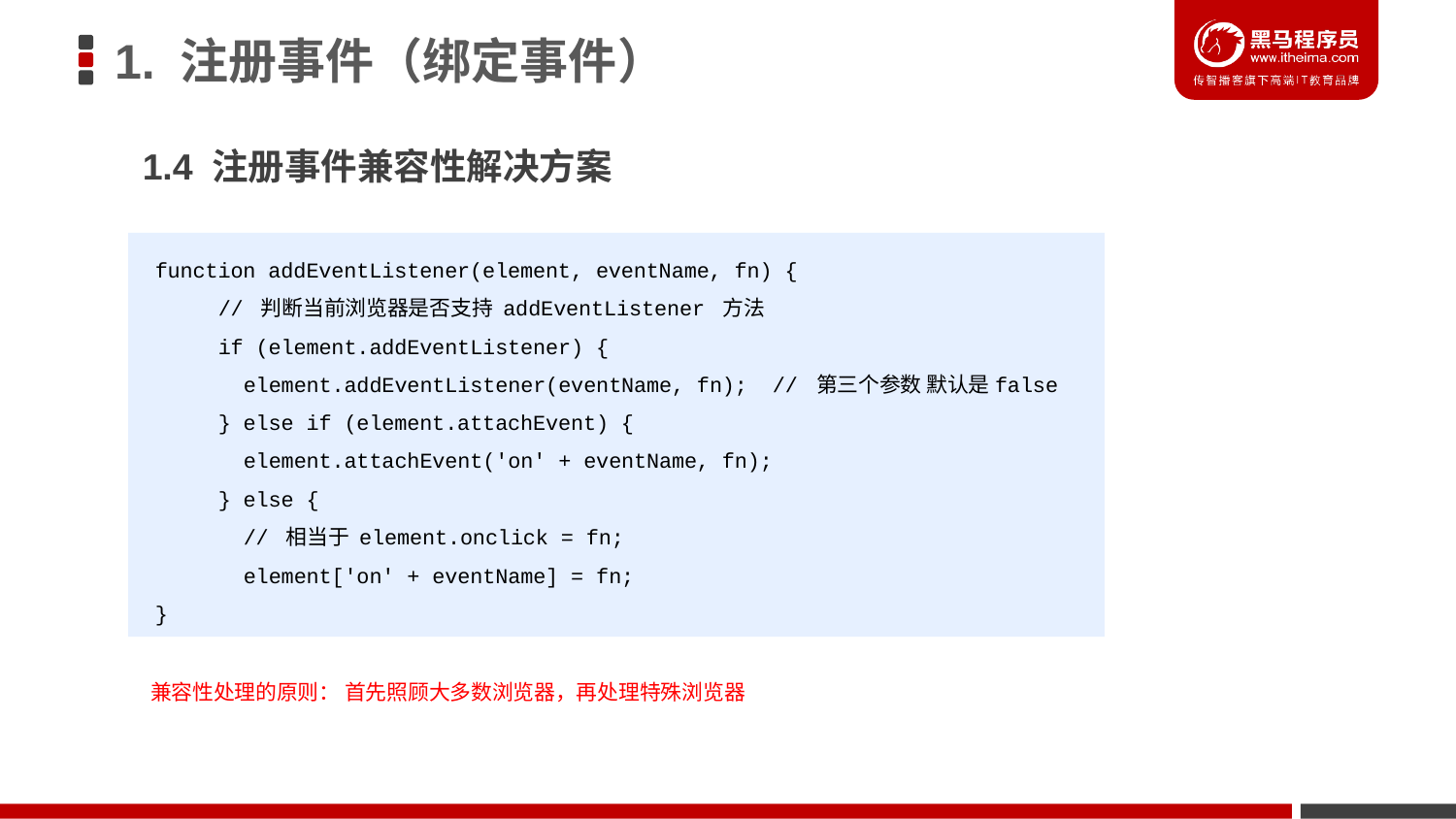

# 1. 注册事件（绑定事件）
1.4 注册事件兼容性解决方案
 function addEventListener(element, eventName, fn) {
      // 判断当前浏览器是否支持 addEventListener 方法
      if (element.addEventListener) {
        element.addEventListener(eventName, fn);  // 第三个参数 默认是false
      } else if (element.attachEvent) {
        element.attachEvent('on' + eventName, fn);
      } else {
        // 相当于 element.onclick = fn;
        element['on' + eventName] = fn;
 }
兼容性处理的原则： 首先照顾大多数浏览器，再处理特殊浏览器